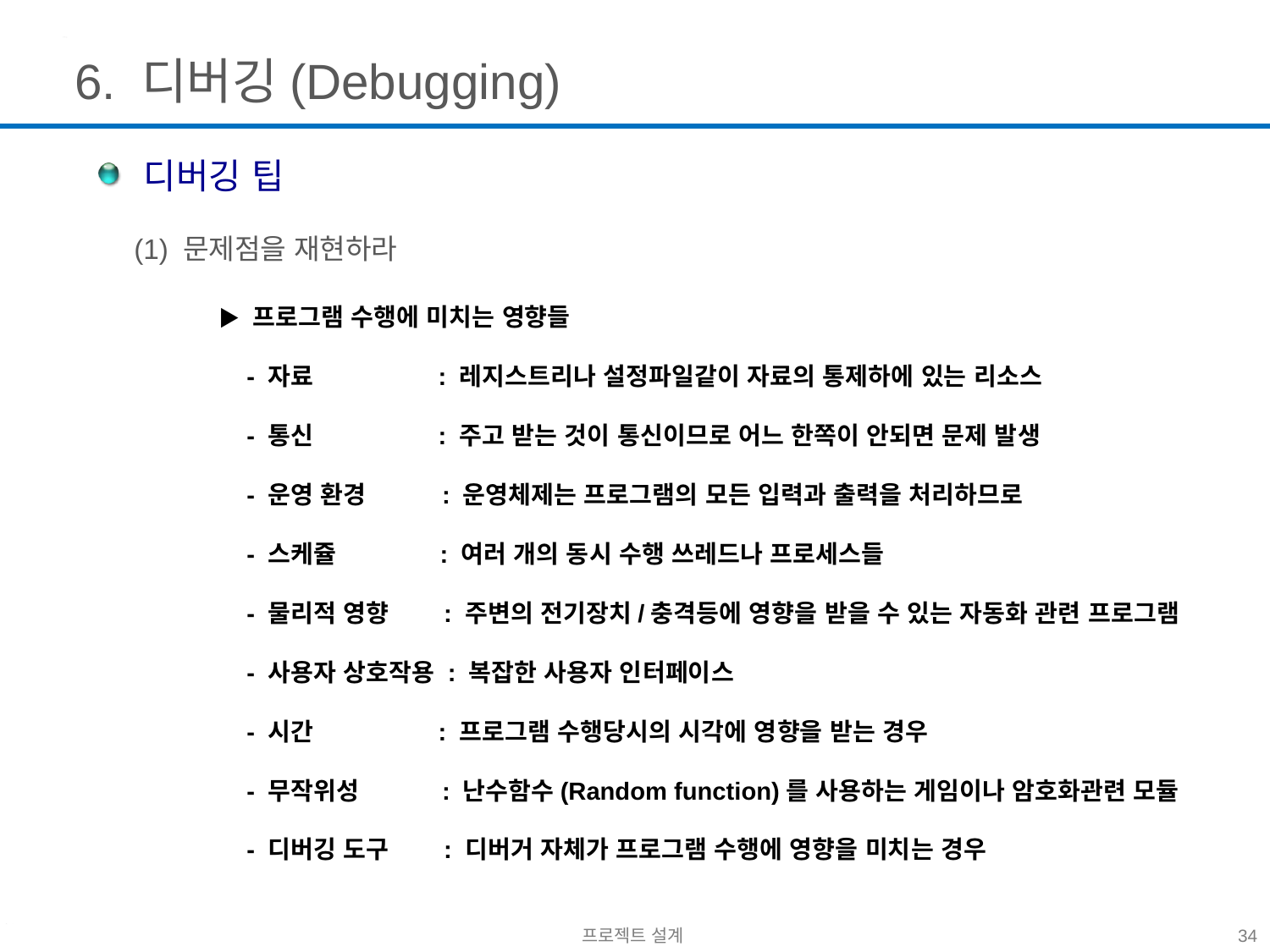

6. 디버깅(Debugging)
 디버깅 팁
(1) 문제점을 재현하라
▶ 프로그램 수행에 미치는 영향들
    - 자료                 : 레지스트리나 설정파일같이 자료의 통제하에 있는 리소스
    - 통신                 : 주고 받는 것이 통신이므로 어느 한쪽이 안되면 문제 발생
    - 운영 환경          : 운영체제는 프로그램의 모든 입력과 출력을 처리하므로
    - 스케쥴              : 여러 개의 동시 수행 쓰레드나 프로세스들
    - 물리적 영향       : 주변의 전기장치/충격등에 영향을 받을 수 있는 자동화 관련 프로그램
    - 사용자 상호작용 : 복잡한 사용자 인터페이스
    - 시간                 : 프로그램 수행당시의 시각에 영향을 받는 경우
    - 무작위성           : 난수함수(Random function)를 사용하는 게임이나 암호화관련 모듈
    - 디버깅 도구       : 디버거 자체가 프로그램 수행에 영향을 미치는 경우